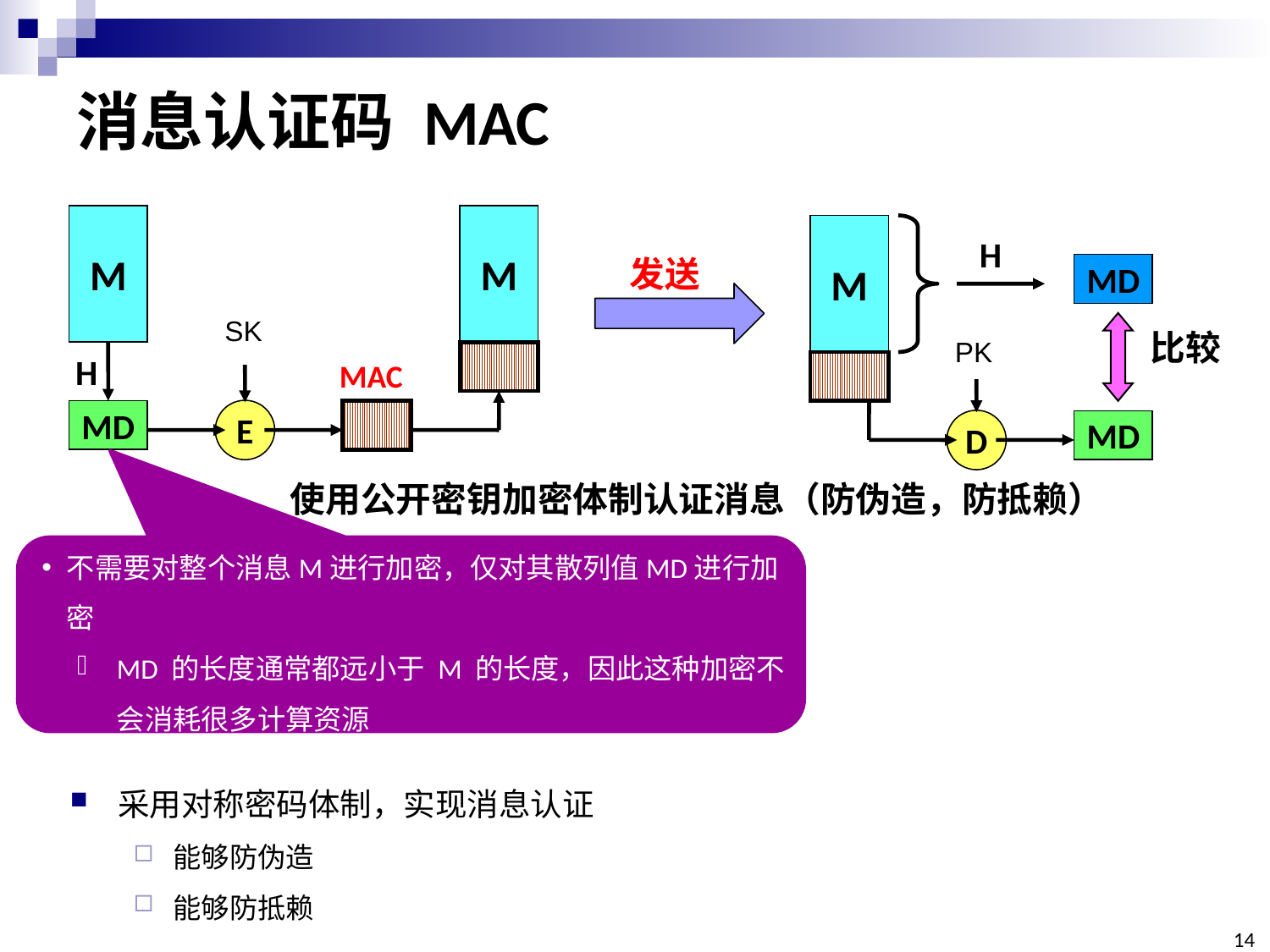

# 消息认证码 MAC
M
M
KS

H
MAC

E
MD

M

H
MD

KP
比较

D
MD

发送

使用公开密钥加密体制认证消息（防伪造，防抵赖）
SK
PK
不需要对整个消息M进行加密，仅对其散列值MD进行加密
MD 的长度通常都远小于 M 的长度，因此这种加密不会消耗很多计算资源
采用对称密码体制，实现消息认证
能够防伪造
能够防抵赖
14